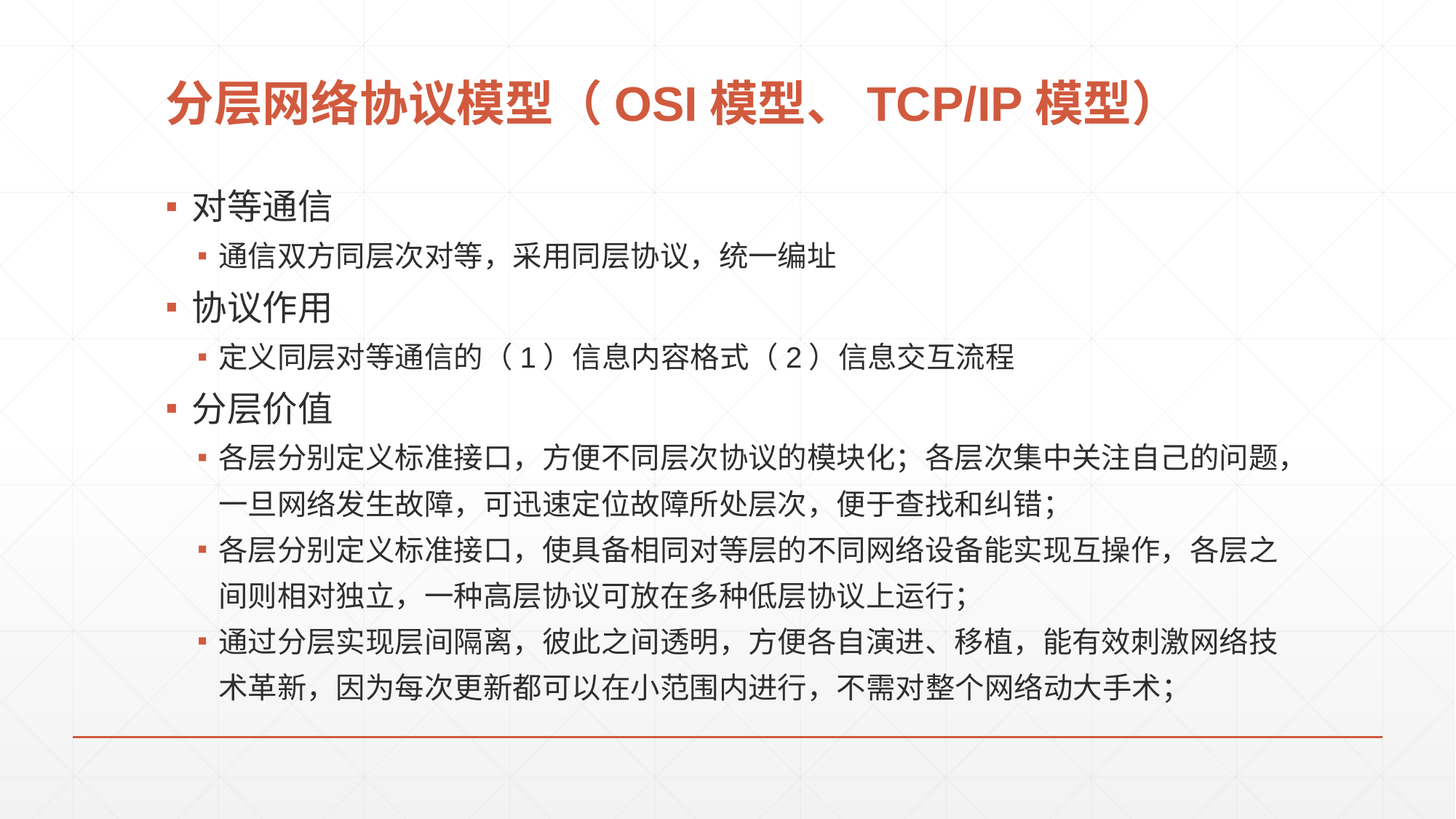

# 分层网络协议模型（OSI模型、TCP/IP模型）
对等通信
通信双方同层次对等，采用同层协议，统一编址
协议作用
定义同层对等通信的（1）信息内容格式（2）信息交互流程
分层价值
各层分别定义标准接口，方便不同层次协议的模块化；各层次集中关注自己的问题，一旦网络发生故障，可迅速定位故障所处层次，便于查找和纠错；
各层分别定义标准接口，使具备相同对等层的不同网络设备能实现互操作，各层之间则相对独立，一种高层协议可放在多种低层协议上运行；
通过分层实现层间隔离，彼此之间透明，方便各自演进、移植，能有效刺激网络技术革新，因为每次更新都可以在小范围内进行，不需对整个网络动大手术；